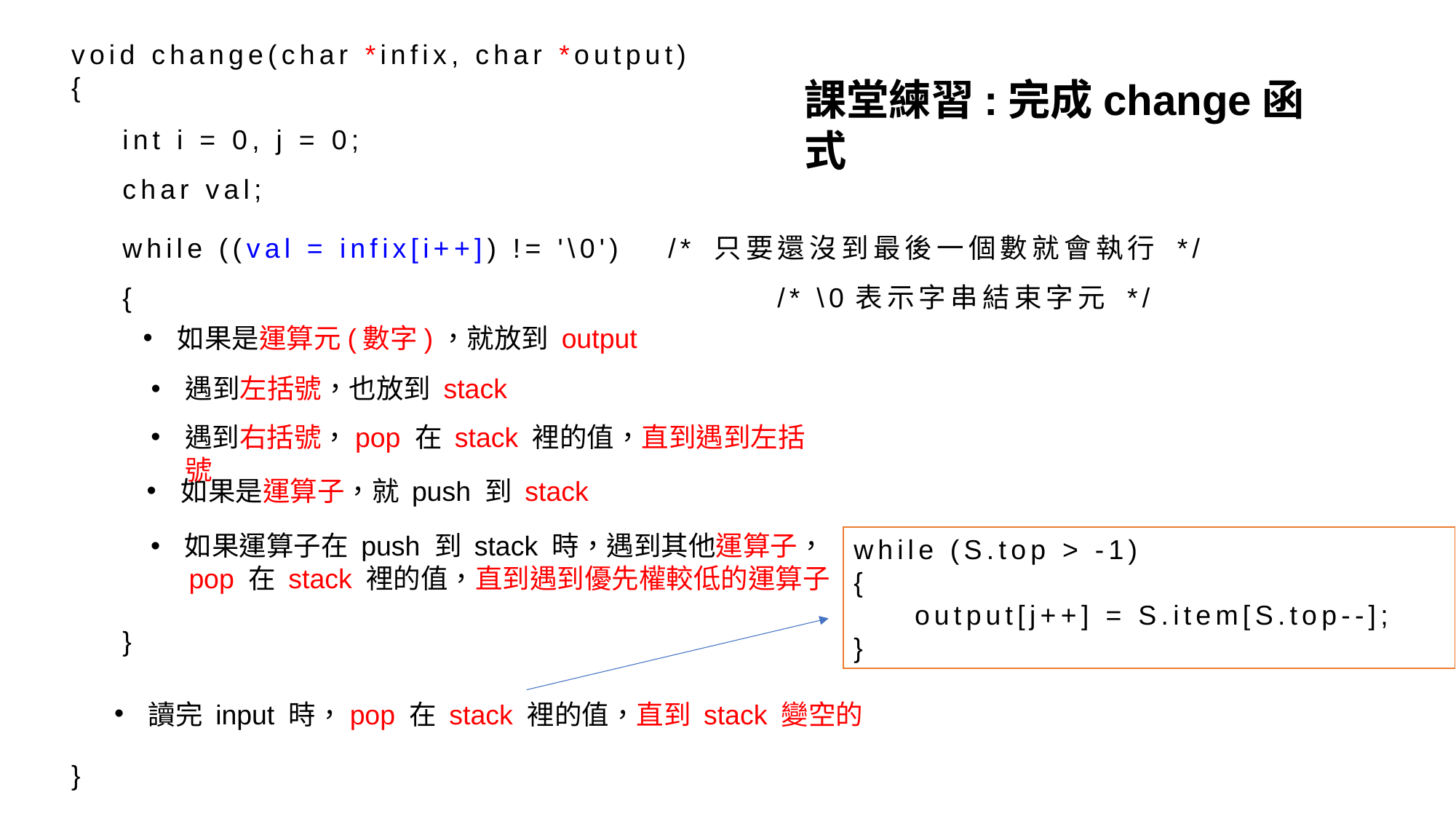

void change(char *infix, char *output)
{

}
課堂練習:完成change函式
int i = 0, j = 0;
char val;
while ((val = infix[i++]) != '\0')   	/* 只要還沒到最後一個數就會執行 */
{						/* \0表示字串結束字元 */

}
如果是運算元(數字)，就放到 output
遇到左括號，也放到 stack
遇到右括號，pop 在 stack 裡的值，直到遇到左括號
如果是運算子，就 push 到 stack
如果運算子在 push 到 stack 時，遇到其他運算子，
     pop 在 stack 裡的值，直到遇到優先權較低的運算子
while (S.top > -1)
{
     output[j++] = S.item[S.top--];
}
讀完 input 時，pop 在 stack 裡的值，直到 stack 變空的